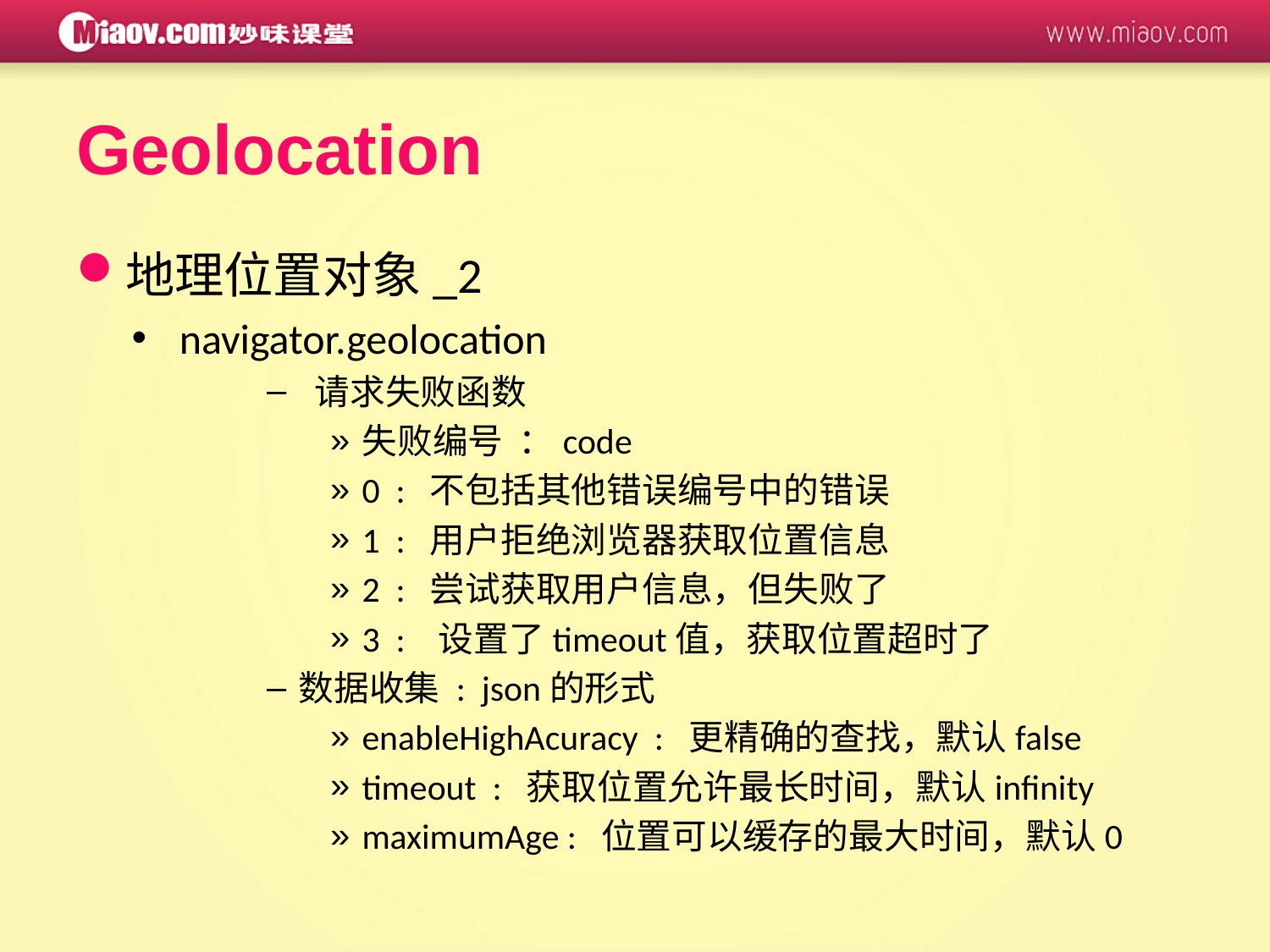

Geolocation
地理位置对象_2
navigator.geolocation
 请求失败函数
失败编号  ：code
0  :  不包括其他错误编号中的错误
1  :  用户拒绝浏览器获取位置信息
2  :  尝试获取用户信息，但失败了
3  :   设置了timeout值，获取位置超时了
数据收集 :  json的形式
enableHighAcuracy  :  更精确的查找，默认false
timeout  :  获取位置允许最长时间，默认infinity
maximumAge :  位置可以缓存的最大时间，默认0